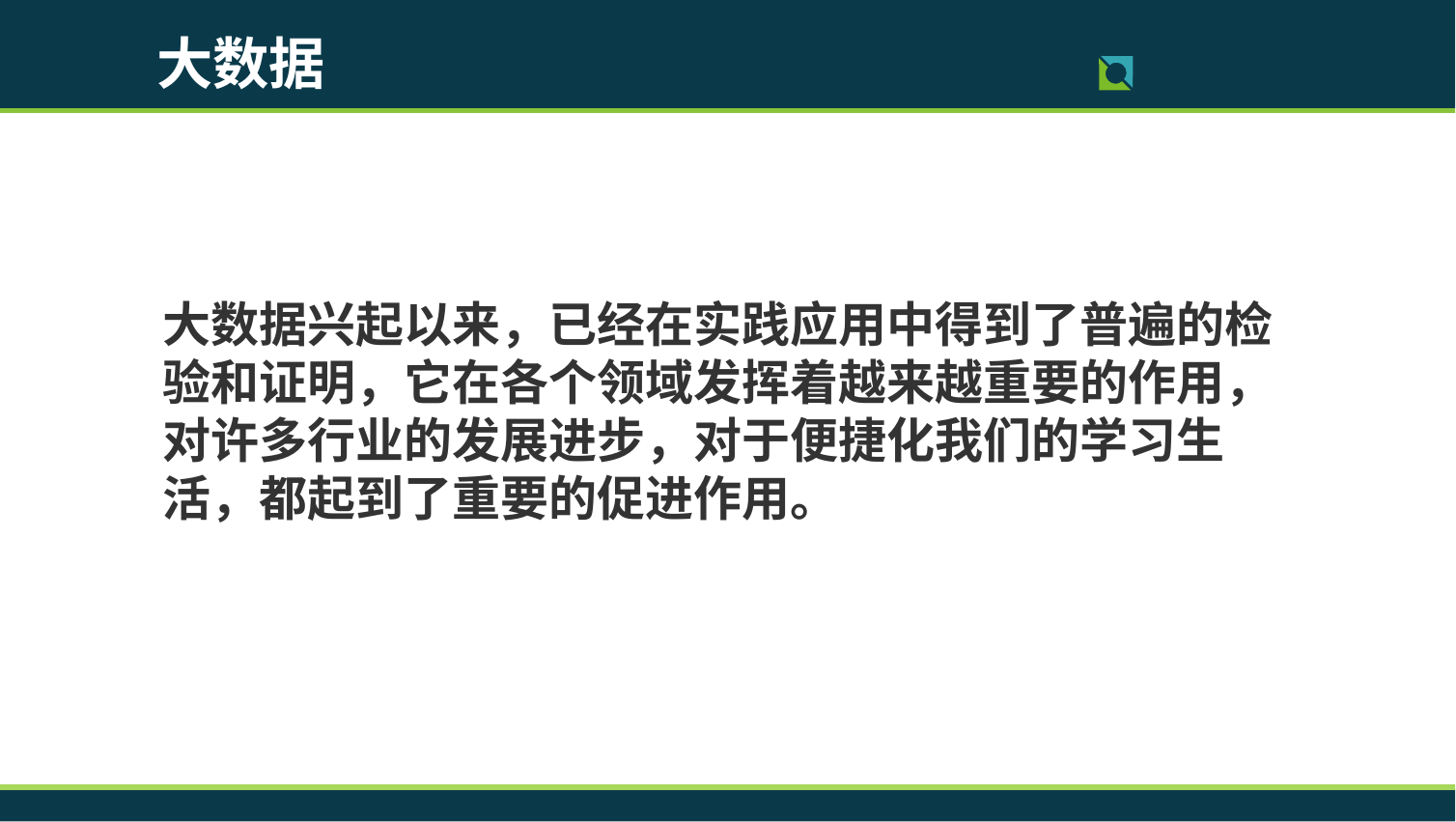

大数据
大数据兴起以来，已经在实践应用中得到了普遍的检验和证明，它在各个领域发挥着越来越重要的作用，对许多行业的发展进步，对于便捷化我们的学习生活，都起到了重要的促进作用。